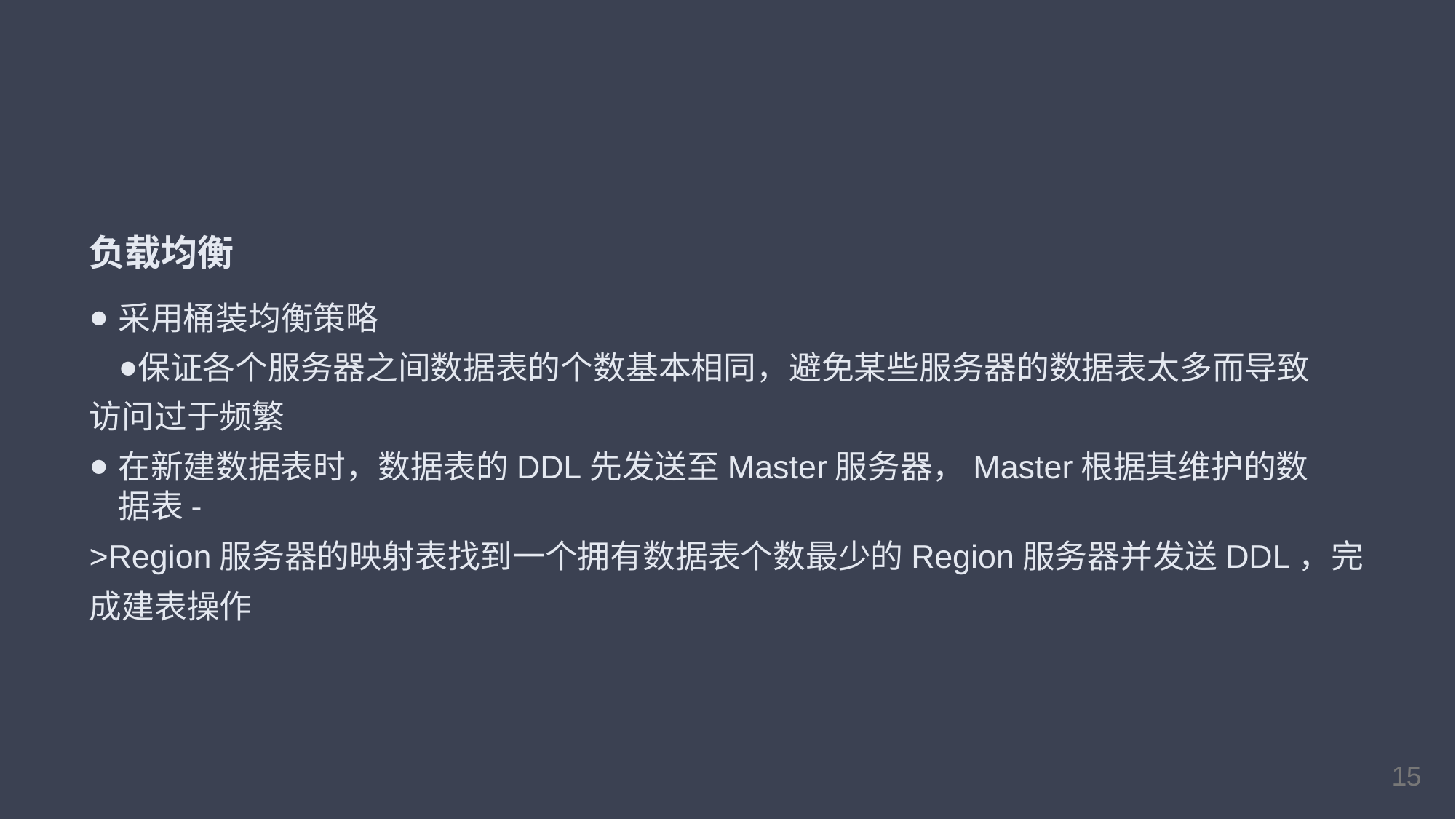

# 负载均衡
采用桶装均衡策略
保证各个服务器之间数据表的个数基本相同，避免某些服务器的数据表太多而导致访问过于频繁
在新建数据表时，数据表的DDL先发送至Master服务器，Master根据其维护的数据表-
>Region服务器的映射表找到一个拥有数据表个数最少的Region服务器并发送DDL，完成建表操作
15